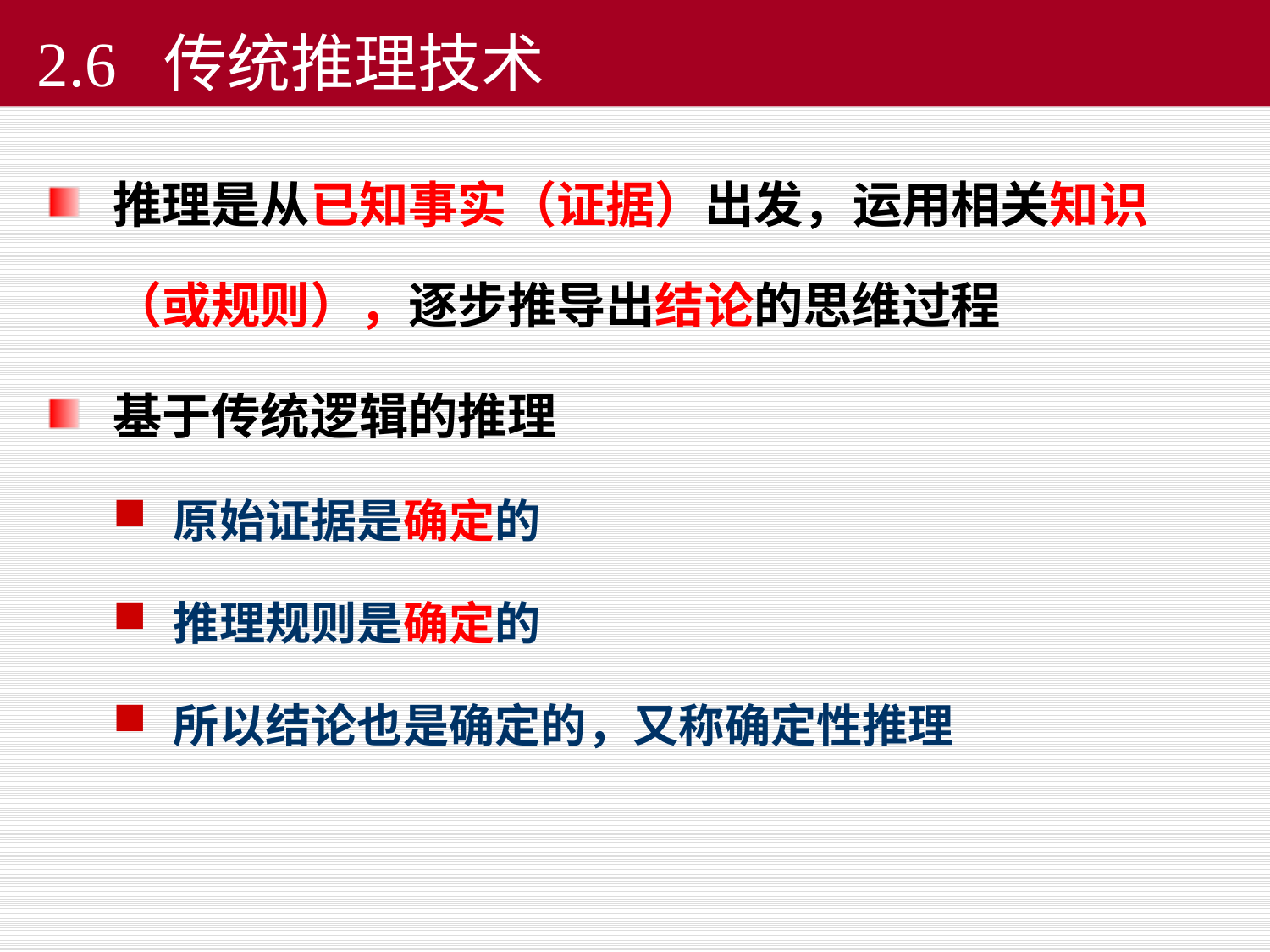

# 2.6  传统推理技术
推理是从已知事实（证据）出发，运用相关知识（或规则），逐步推导出结论的思维过程
基于传统逻辑的推理
原始证据是确定的
推理规则是确定的
所以结论也是确定的，又称确定性推理